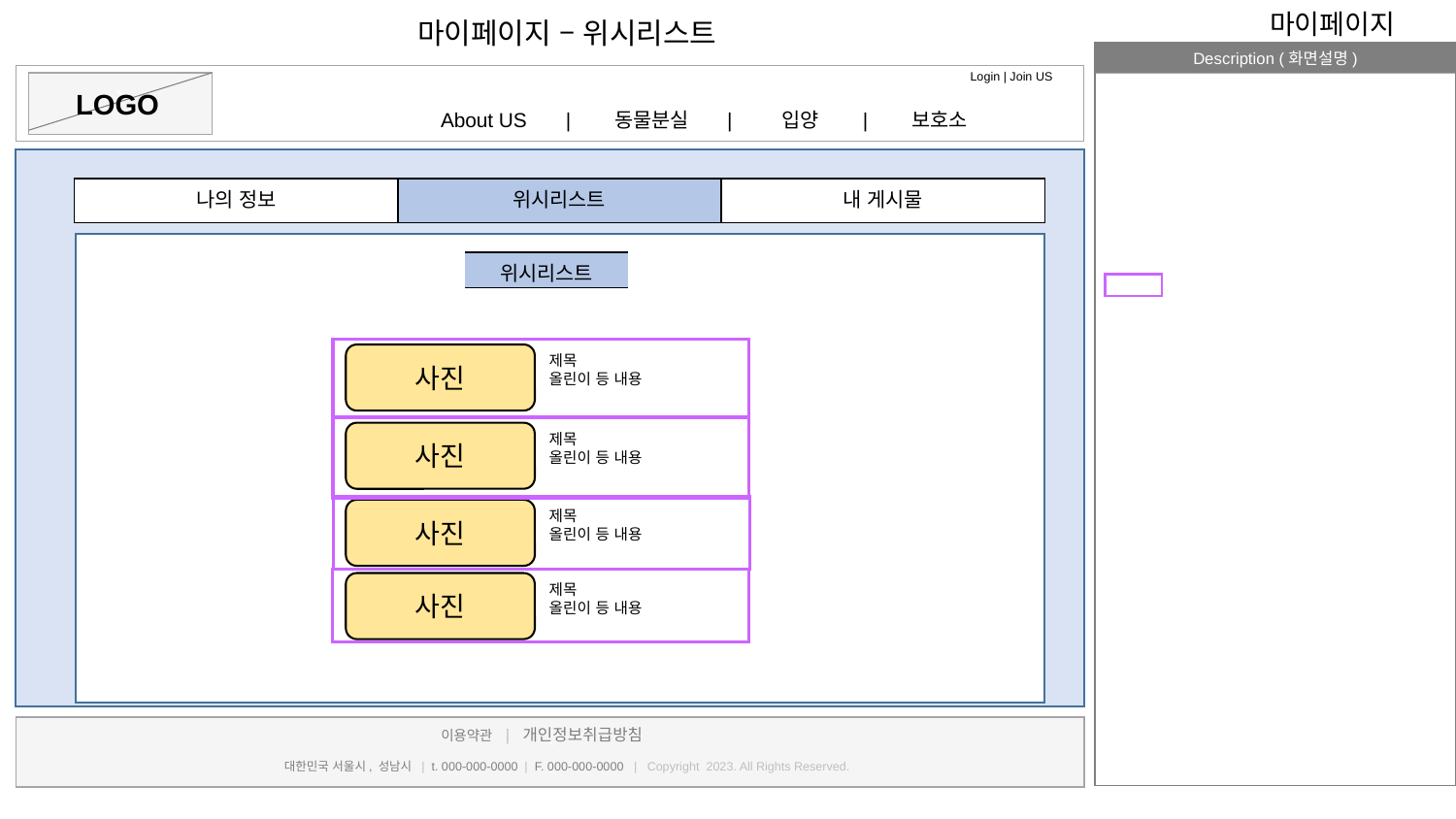

마이페이지
2.1
# 마이페이지 – 위시리스트
Login | Join US
`
`
LOGO
About US       |       동물분실      |        입양       |       보호소
마이페이지 – 위시리스트 페이지 입니다

위시리스트 클릭
	- 사용자가 찜[북마크] 목록 나옴

목록
				박스 안에 어느곳이든 클릭시
				해당 게시글 이동

| 나의 정보 | 위시리스트 | 내 게시물 |
| --- | --- | --- |

| 위시리스트 |
| --- |

사진
제목
올린이 등 내용
사진
제목
올린이 등 내용
사진
제목
올린이 등 내용
사진
제목
올린이 등 내용

`
이용약관  |  개인정보취급방침
대한민국 서울시, 성남시  |  t. 000-000-0000  |  F. 000-000-0000   |   Copyright  2023. All Rights Reserved.